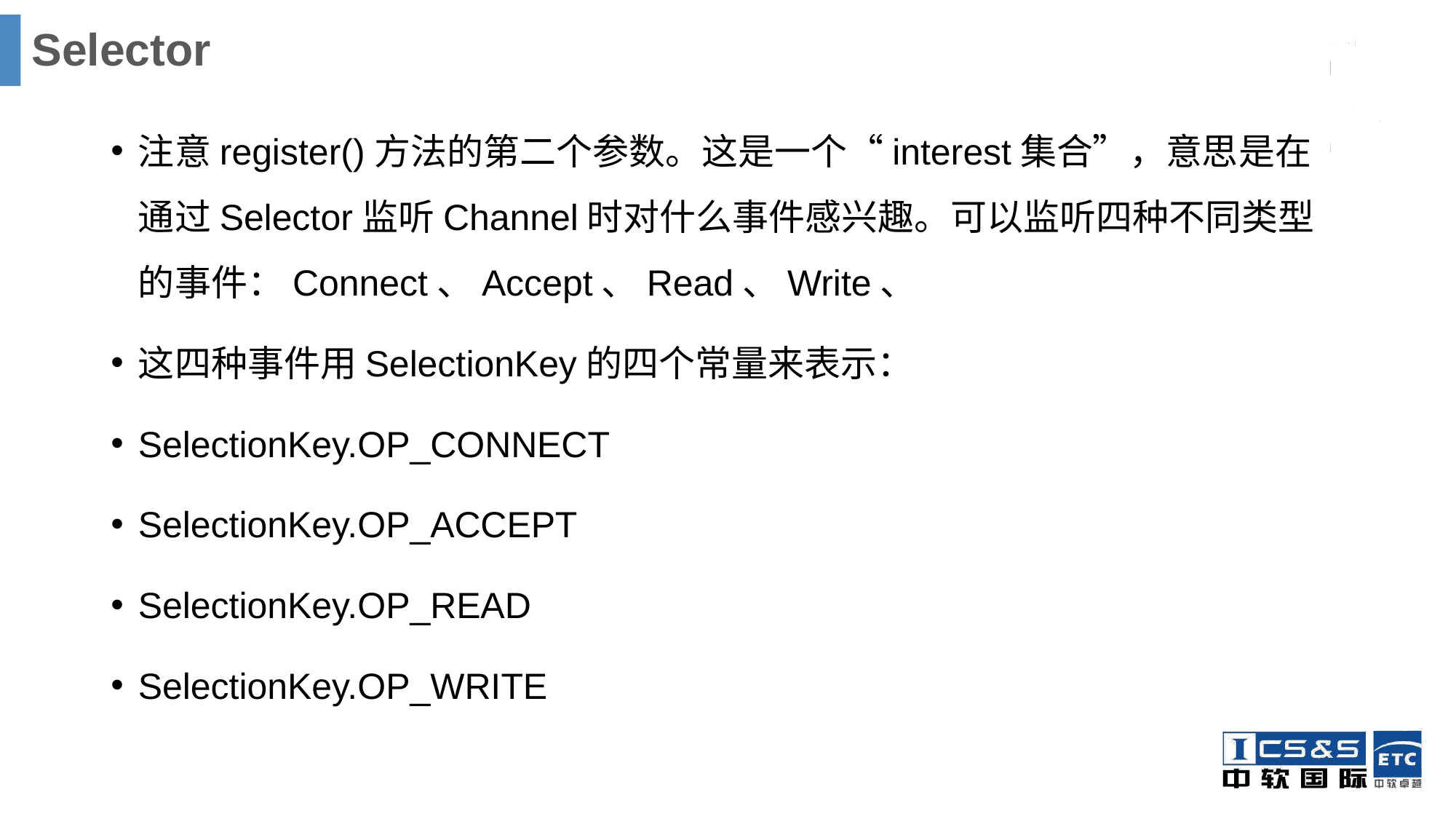

# Selector
注意register()方法的第二个参数。这是一个“interest集合”，意思是在通过Selector监听Channel时对什么事件感兴趣。可以监听四种不同类型的事件：Connect、Accept、Read、Write、
这四种事件用SelectionKey的四个常量来表示：
SelectionKey.OP_CONNECT
SelectionKey.OP_ACCEPT
SelectionKey.OP_READ
SelectionKey.OP_WRITE